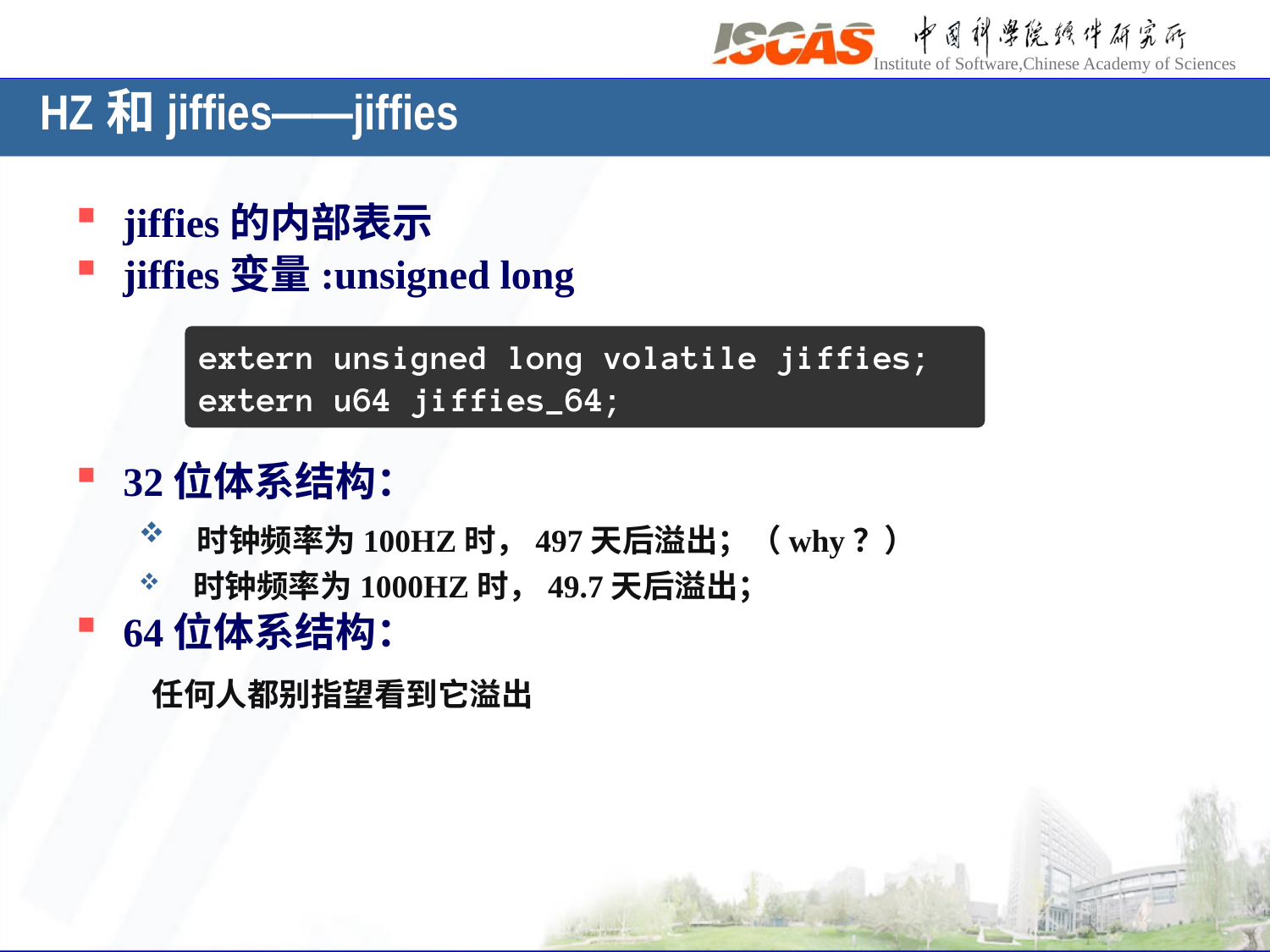

# HZ和jiffies——jiffies
jiffies的内部表示
jiffies变量:unsigned long

32位体系结构：
 时钟频率为100HZ时，497天后溢出；（why？）
 时钟频率为1000HZ时，49.7天后溢出；
64位体系结构：
       任何人都别指望看到它溢出

extern unsigned long volatile jiffies;
extern u64 jiffies_64;